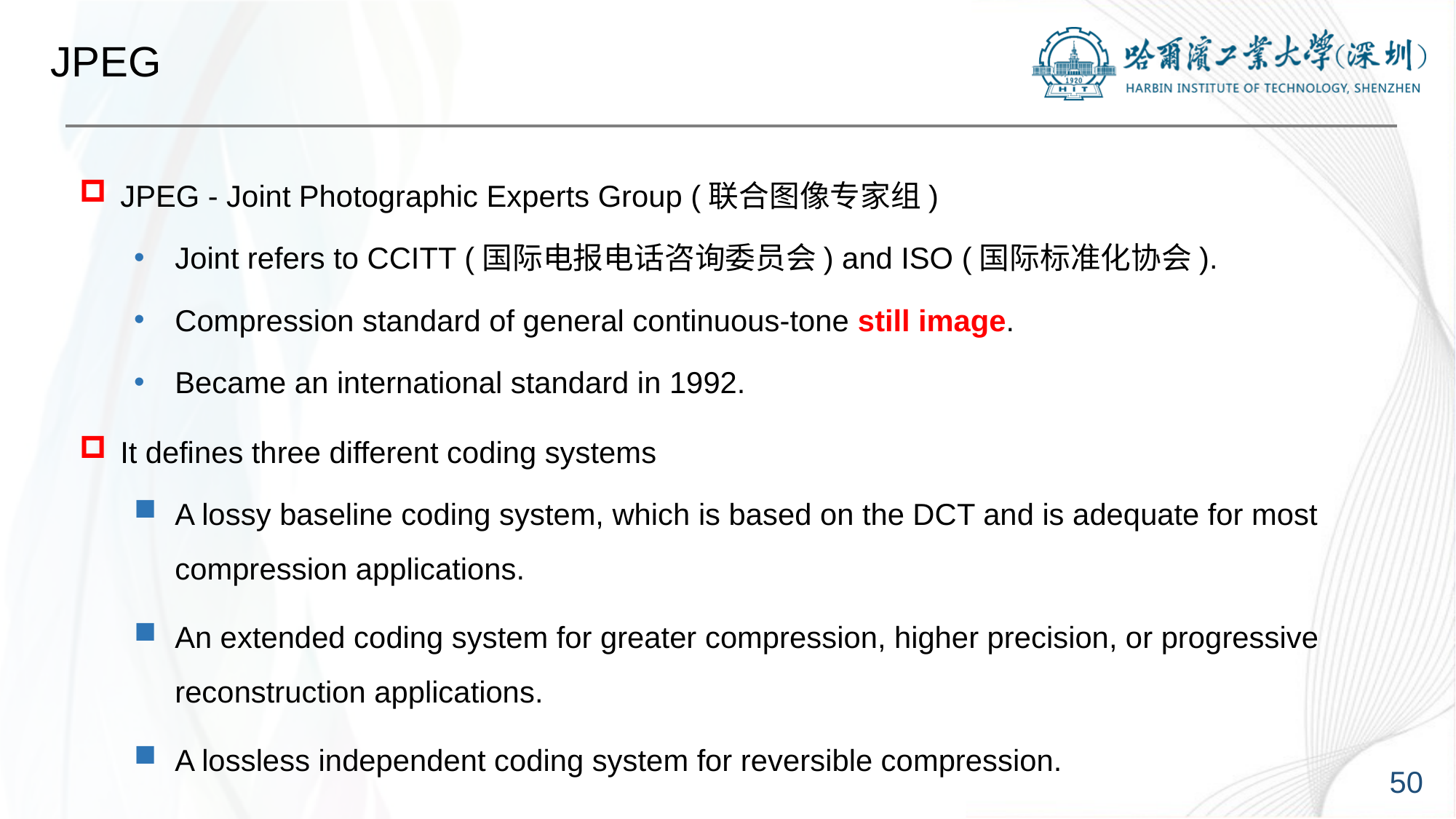

# JPEG
JPEG - Joint Photographic Experts Group (联合图像专家组)
Joint refers to CCITT (国际电报电话咨询委员会) and ISO (国际标准化协会).
Compression standard of general continuous-tone still image.
Became an international standard in 1992.
It defines three different coding systems
A lossy baseline coding system, which is based on the DCT and is adequate for most compression applications.
An extended coding system for greater compression, higher precision, or progressive reconstruction applications.
A lossless independent coding system for reversible compression.

50